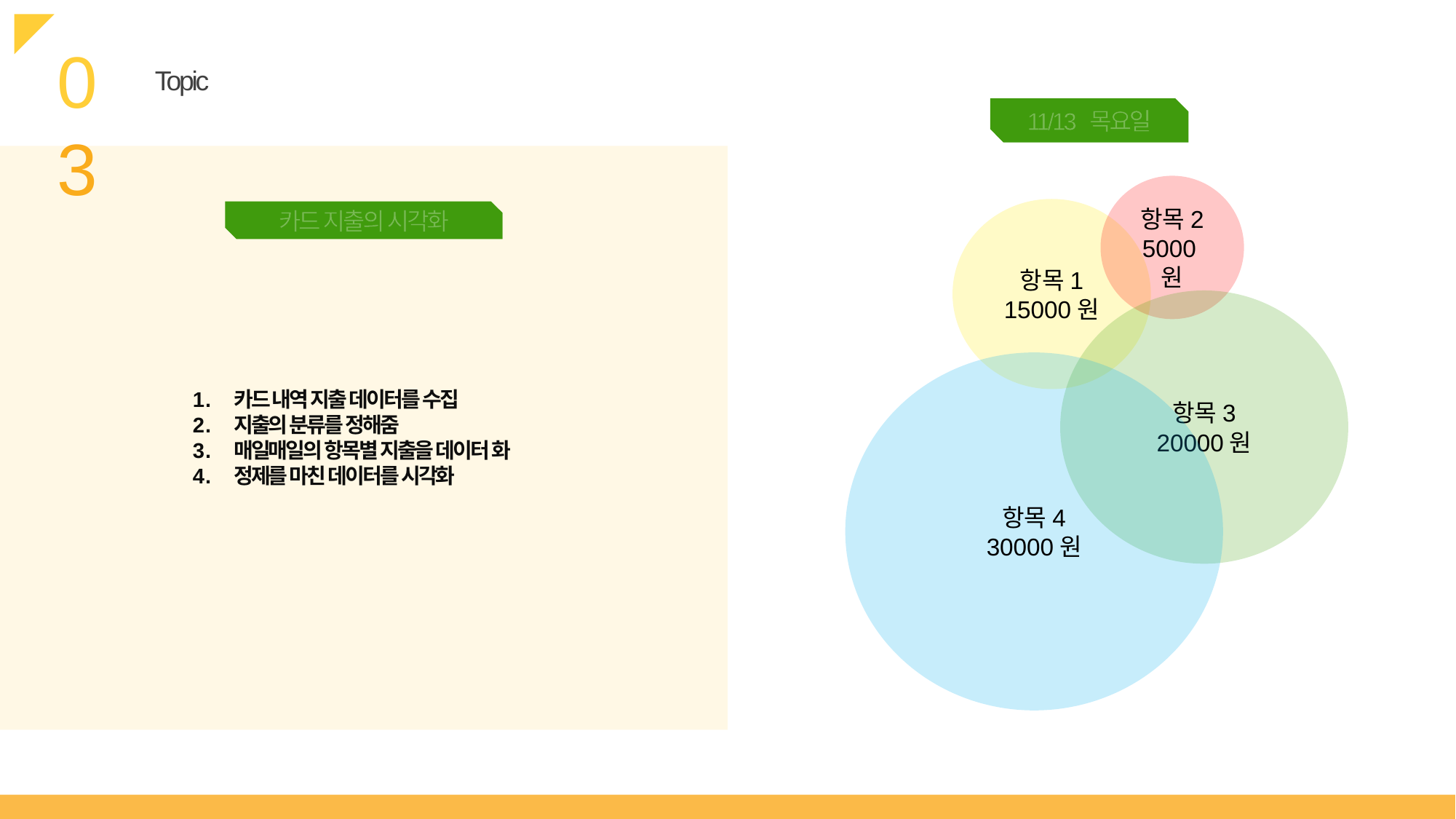

03
Topic
11/13 목요일

항목2
5000원
항목1
15000원
카드 지출의 시각화
항목3
20000원
항목4
30000원
카드 내역 지출 데이터를 수집
지출의 분류를 정해줌
매일매일의 항목별 지출을 데이터 화
정제를 마친 데이터를 시각화